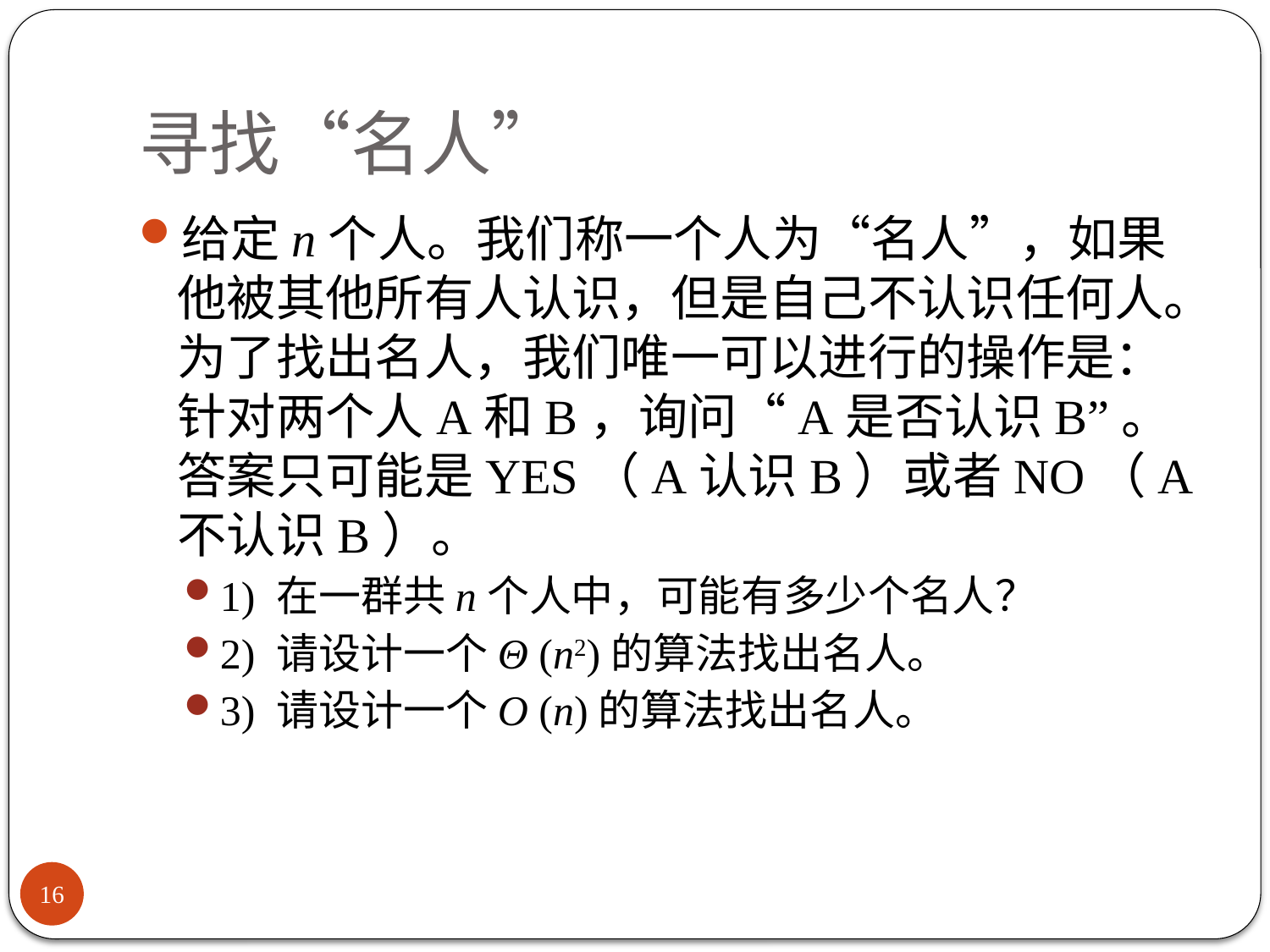

# 寻找“名人”
给定n个人。我们称一个人为“名人”，如果他被其他所有人认识，但是自己不认识任何人。为了找出名人，我们唯一可以进行的操作是：针对两个人A和B，询问“A是否认识B”。答案只可能是YES（A认识B）或者NO（A不认识B）。
1) 在一群共n个人中，可能有多少个名人？
2) 请设计一个Θ (n2)的算法找出名人。
3) 请设计一个O (n)的算法找出名人。
16